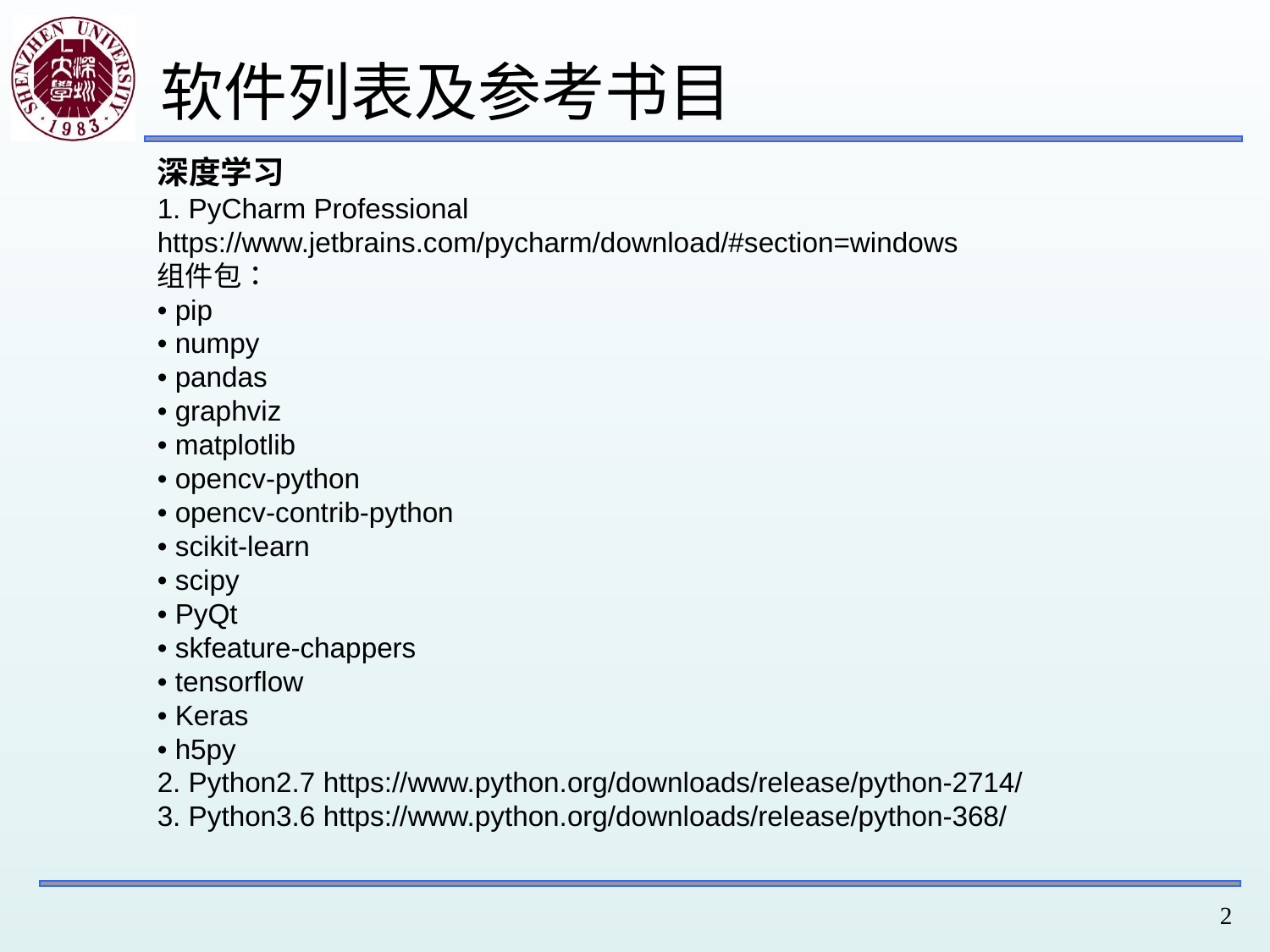

软件列表及参考书目
深度学习
1. PyCharm Professional
https://www.jetbrains.com/pycharm/download/#section=windows
组件包：
• pip
• numpy
• pandas
• graphviz
• matplotlib
• opencv-python
• opencv-contrib-python
• scikit-learn
• scipy
• PyQt
• skfeature-chappers
• tensorflow
• Keras
• h5py
2. Python2.7 https://www.python.org/downloads/release/python-2714/
3. Python3.6 https://www.python.org/downloads/release/python-368/

2